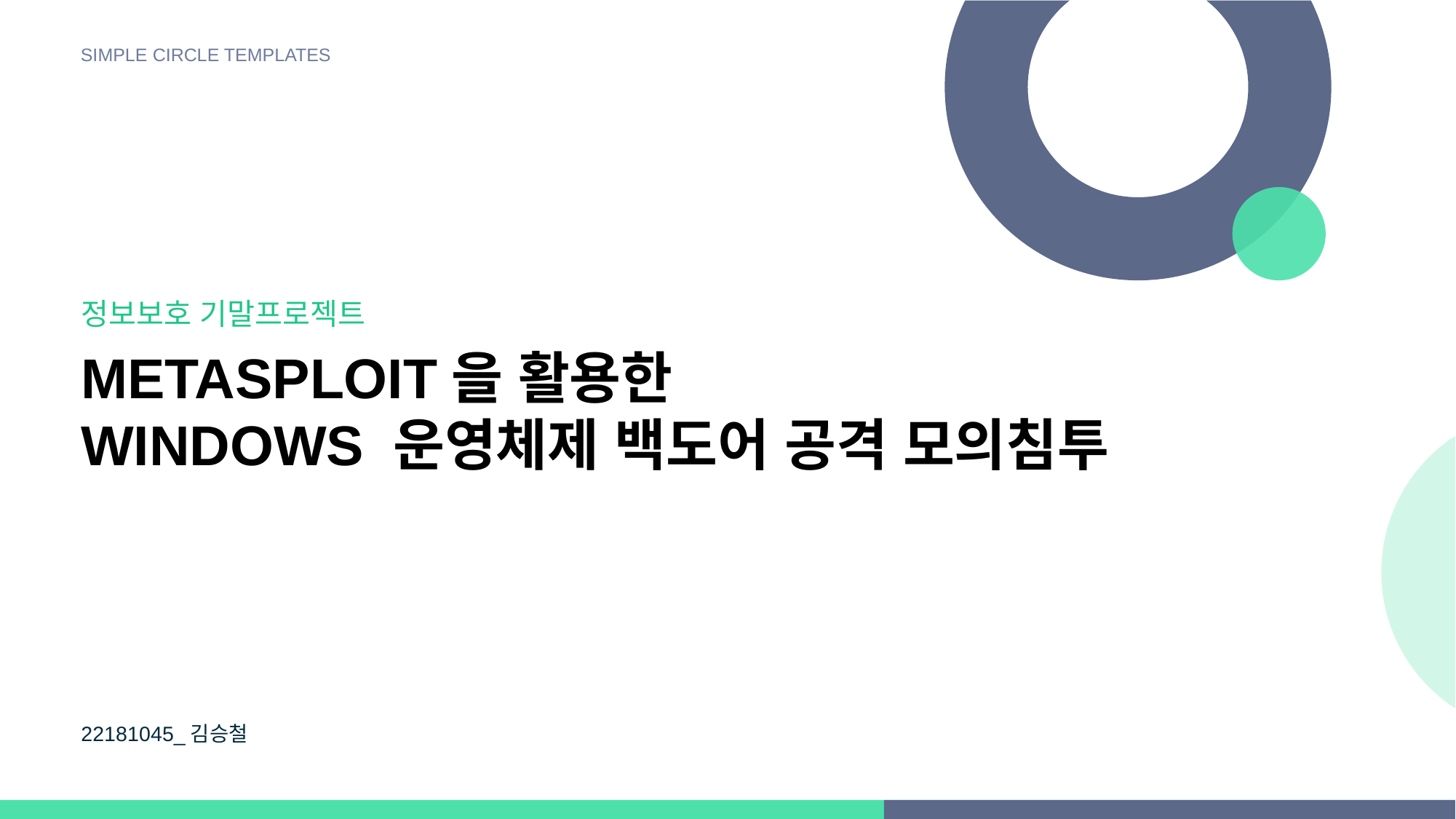

정보보호 기말프로젝트
# METASPLOIT을 활용한 WINDOWS 운영체제 백도어 공격 모의침투
22181045_김승철